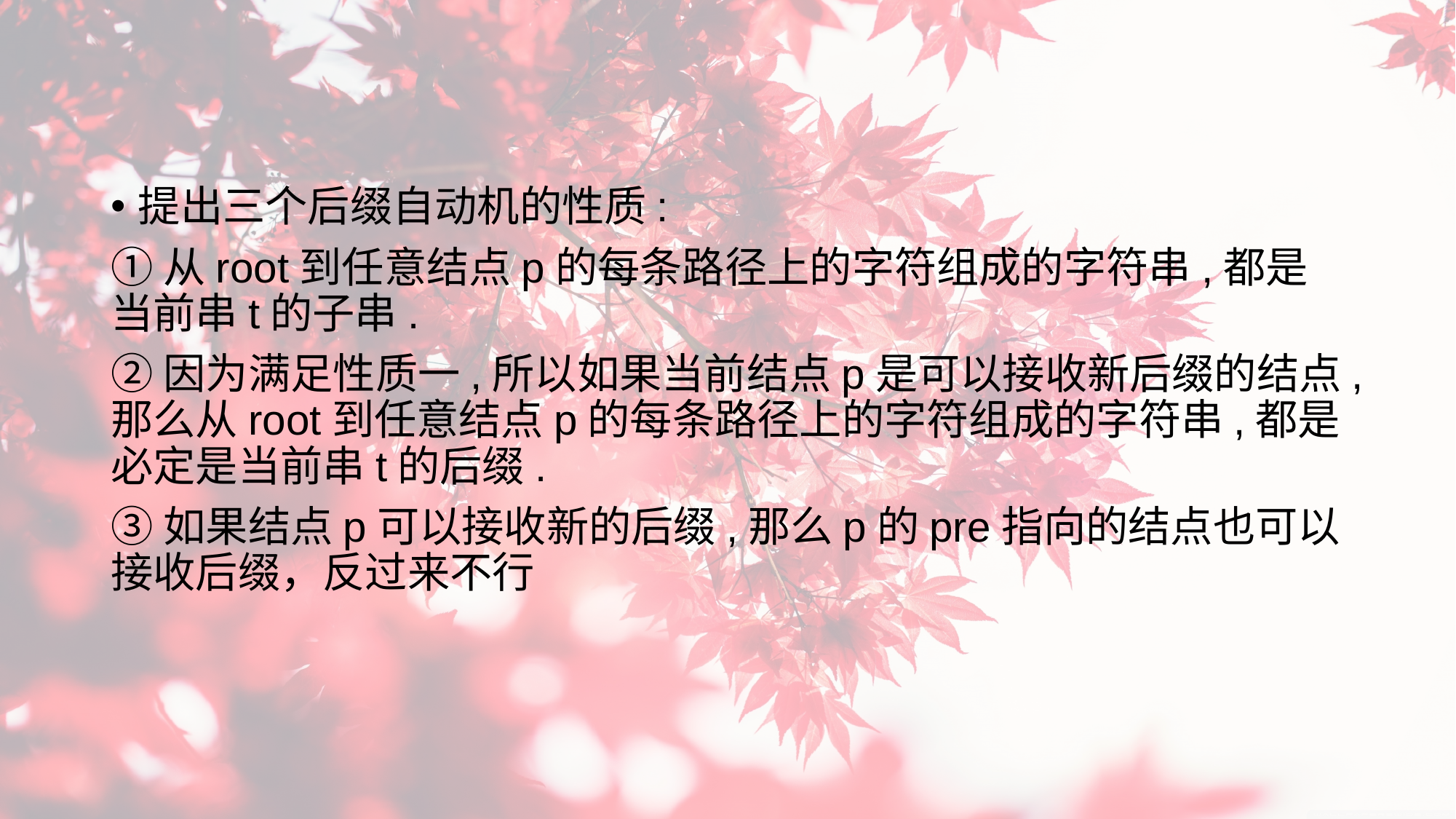

提出三个后缀自动机的性质:
①从root到任意结点p的每条路径上的字符组成的字符串,都是当前串t的子串.
②因为满足性质一,所以如果当前结点p是可以接收新后缀的结点,那么从root到任意结点p的每条路径上的字符组成的字符串,都是必定是当前串t的后缀.
③如果结点p可以接收新的后缀,那么p的pre指向的结点也可以接收后缀，反过来不行